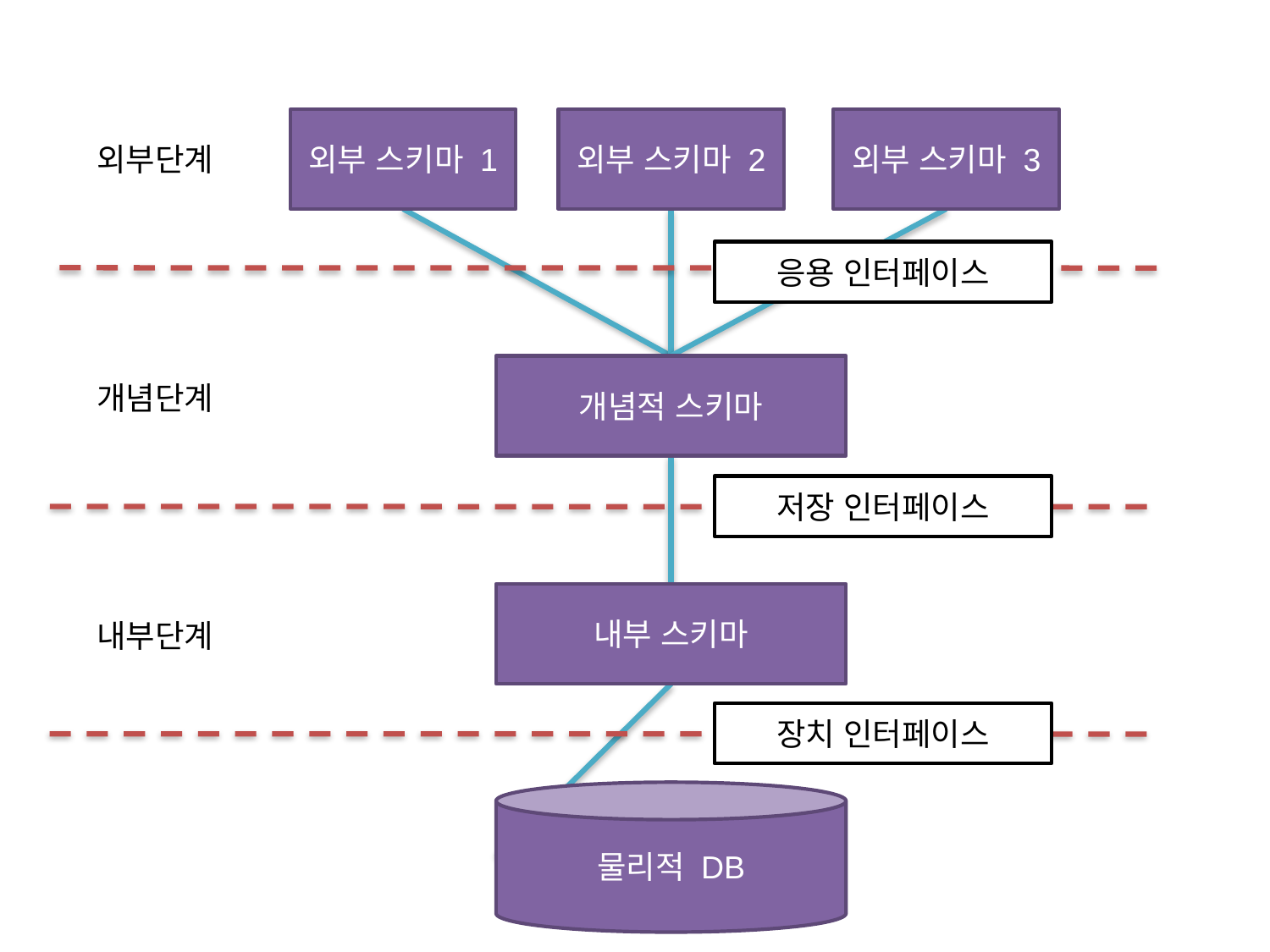

외부단계
외부 스키마 1
외부 스키마 2
외부 스키마 3
응용 인터페이스
개념단계
개념적 스키마
저장 인터페이스
내부 스키마
내부단계
장치 인터페이스
물리적 DB